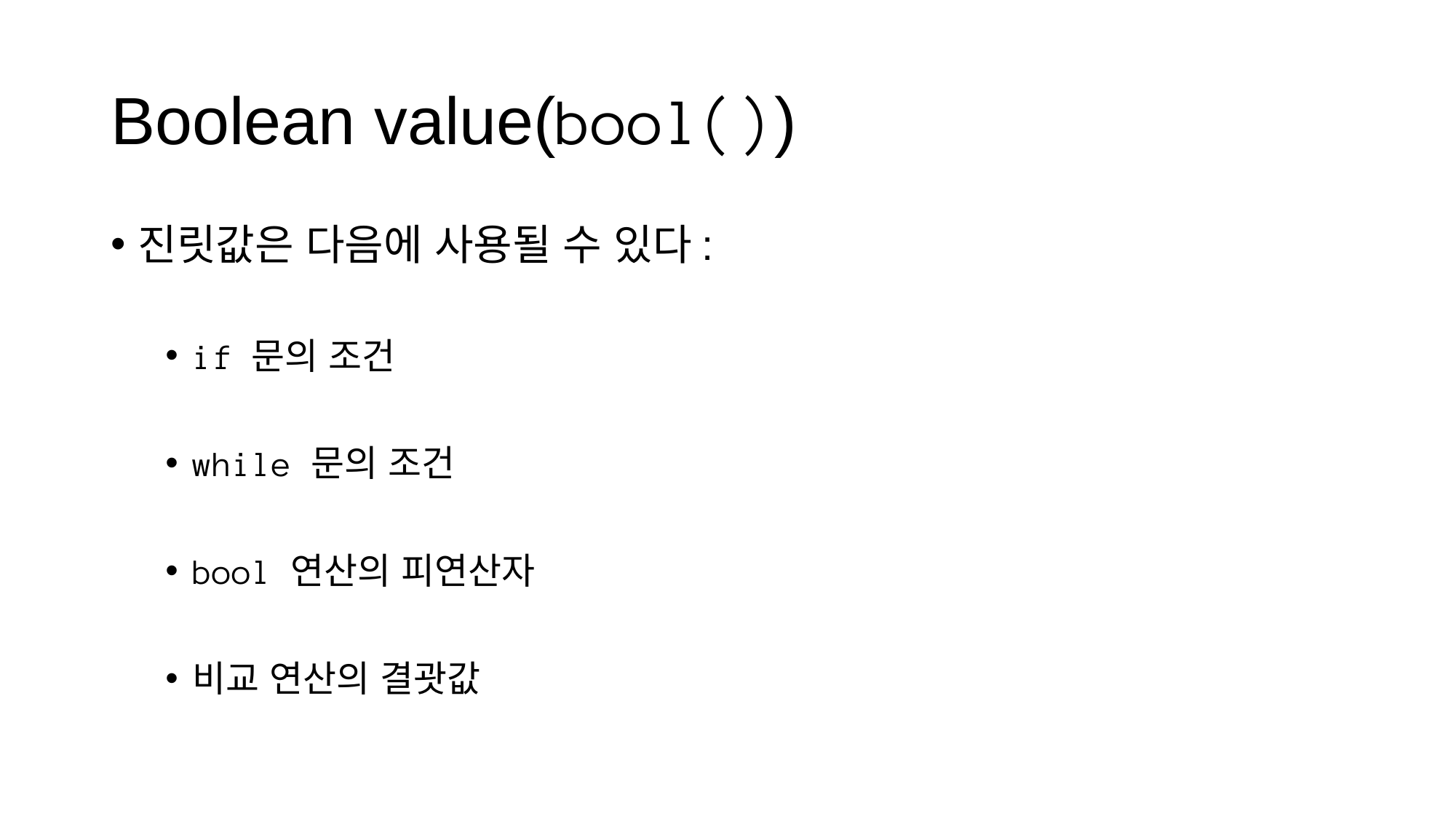

# Boolean value(bool())
진릿값은 다음에 사용될 수 있다:

if 문의 조건

while 문의 조건

bool 연산의 피연산자

비교 연산의 결괏값